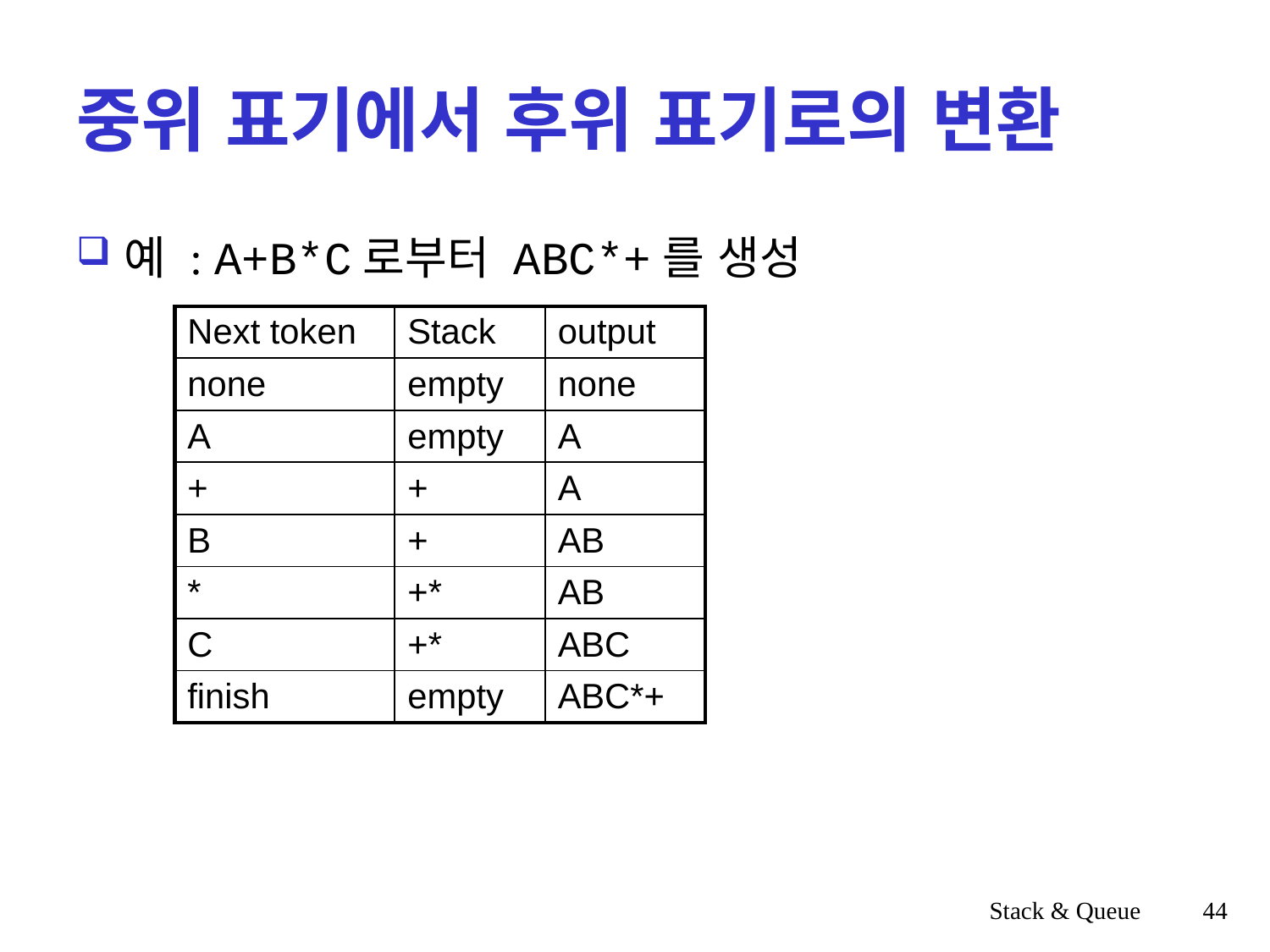

# 중위 표기에서 후위 표기로의 변환
예 : A+B*C로부터 ABC*+를 생성
| Next token | Stack | output |
| --- | --- | --- |
| none | empty | none |
| A | empty | A |
| + | + | A |
| B | + | AB |
| \* | +\* | AB |
| C | +\* | ABC |
| finish | empty | ABC\*+ |
Stack & Queue
44